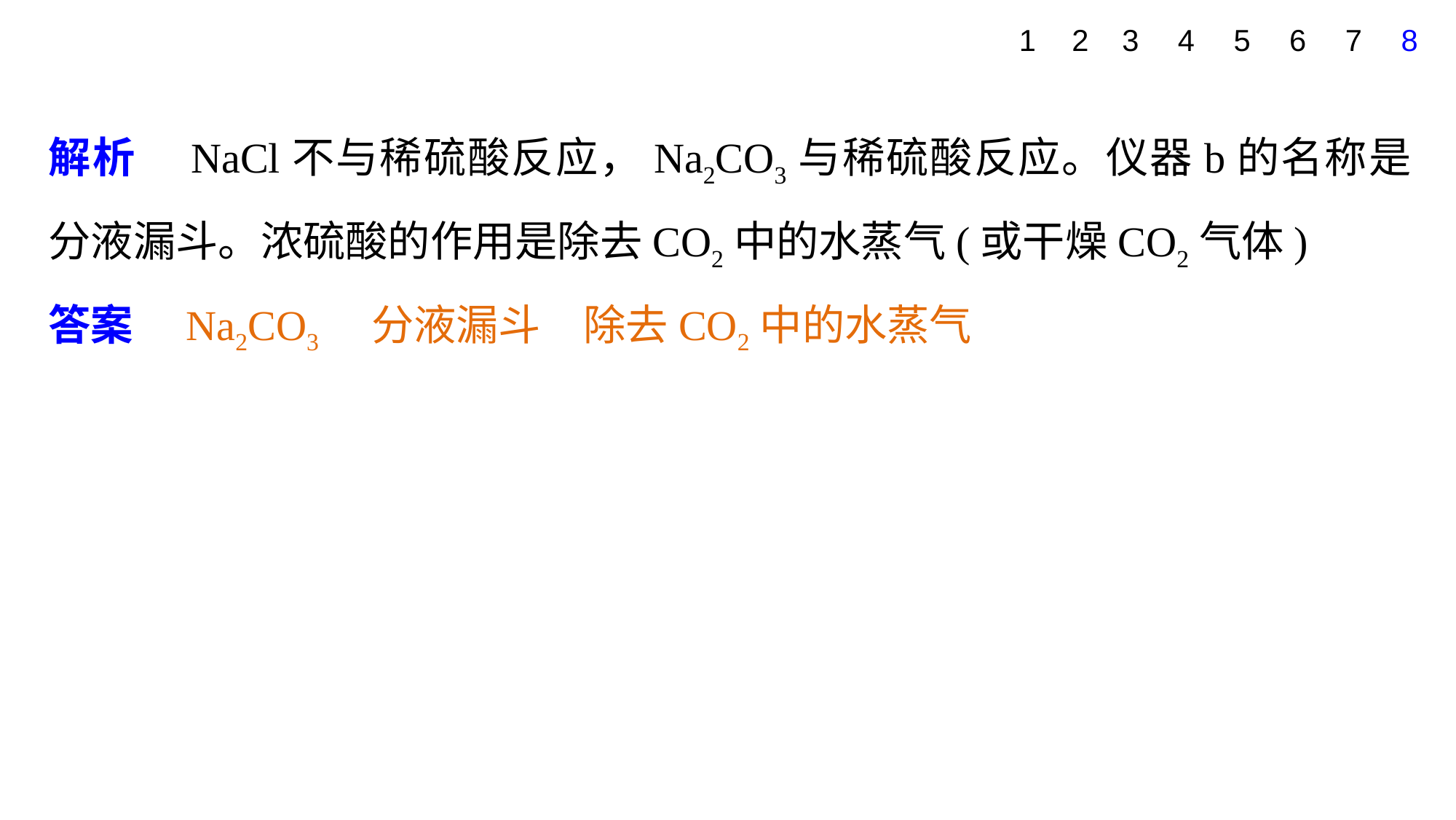

1
2
3
4
5
6
7
8
解析　NaCl不与稀硫酸反应，Na2CO3与稀硫酸反应。仪器b的名称是分液漏斗。浓硫酸的作用是除去CO2中的水蒸气(或干燥CO2气体)
答案　Na2CO3　分液漏斗　除去CO2中的水蒸气